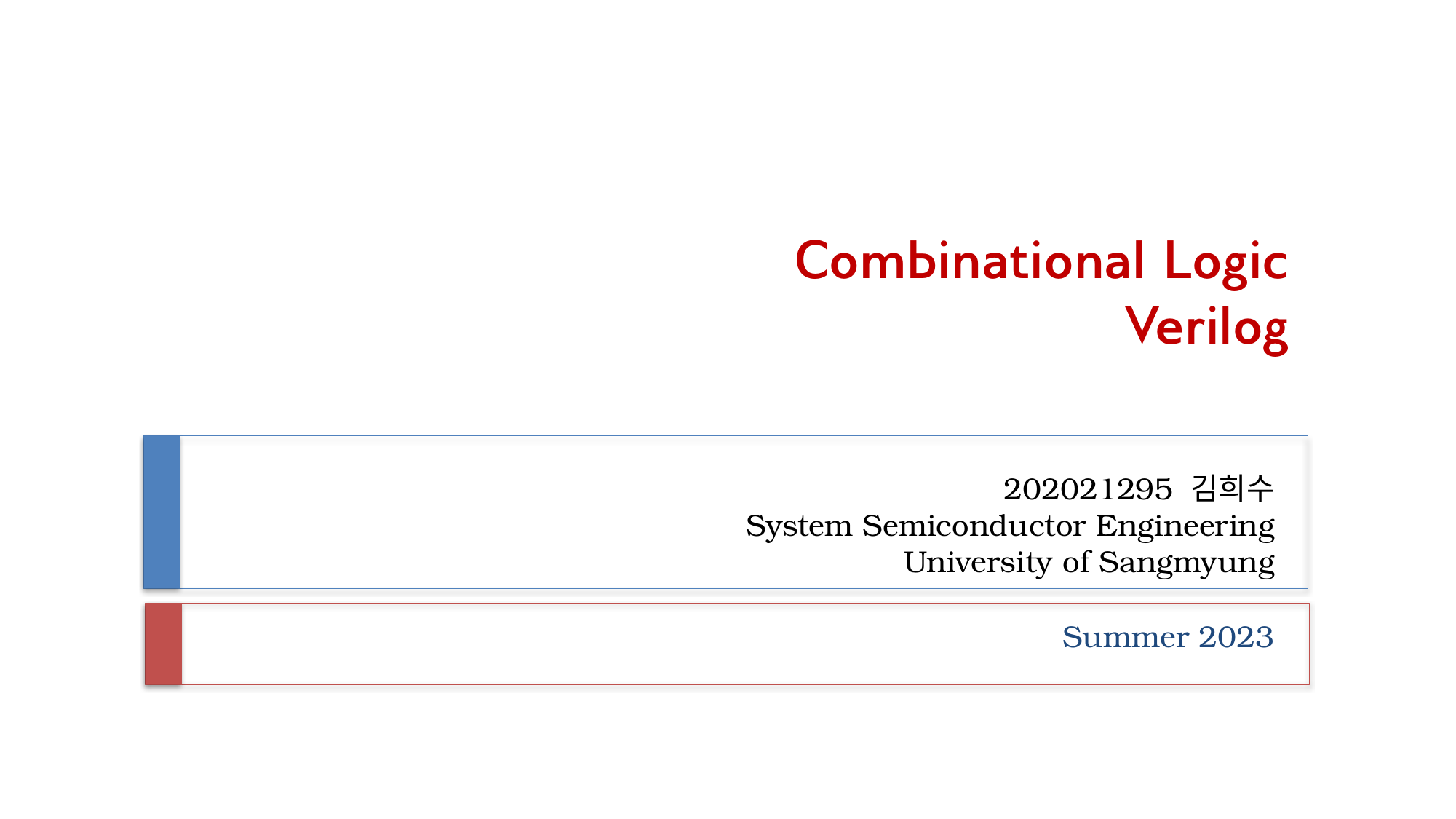

Combinational Logic
Verilog
# 202021295 김희수 System Semiconductor Engineering University of Sangmyung
Summer 2023